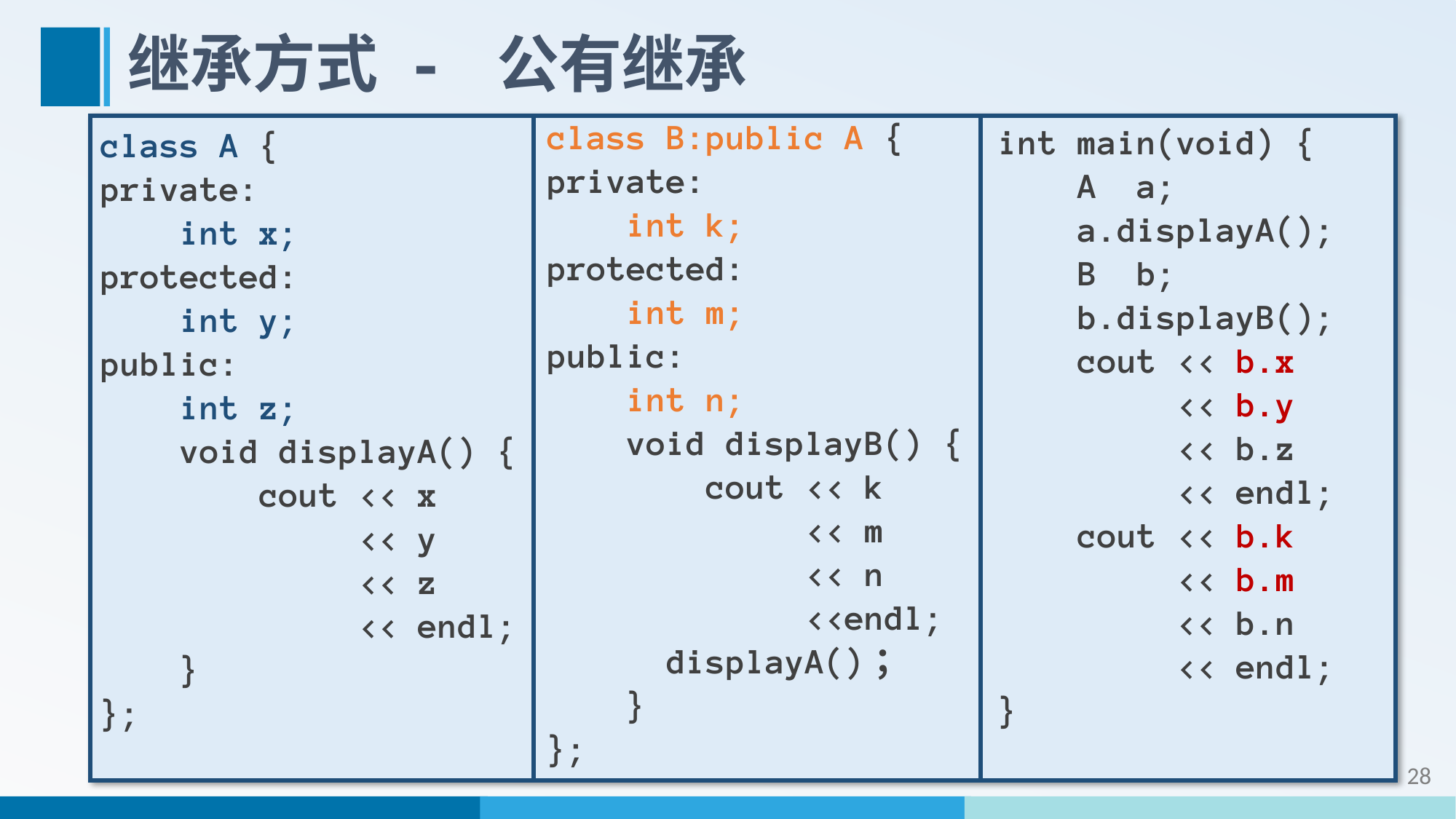

# 继承方式 - 公有继承
class B:public A {
private:
    int k;
protected:
    int m;
public:
    int n;
    void displayB() {
        cout << k
             << m
             << n
             <<endl;
      displayA()；
    }
};
int main(void) {
    A  a;
    a.displayA();
    B  b;
    b.displayB();
    cout << b.x
         << b.y
         << b.z
         << endl;
    cout << b.k
         << b.m
         << b.n
         << endl;
}

class A {
private:
    int x;
protected:
    int y;
public:
    int z;
    void displayA() {
        cout << x
             << y
             << z
             << endl;
    }
};